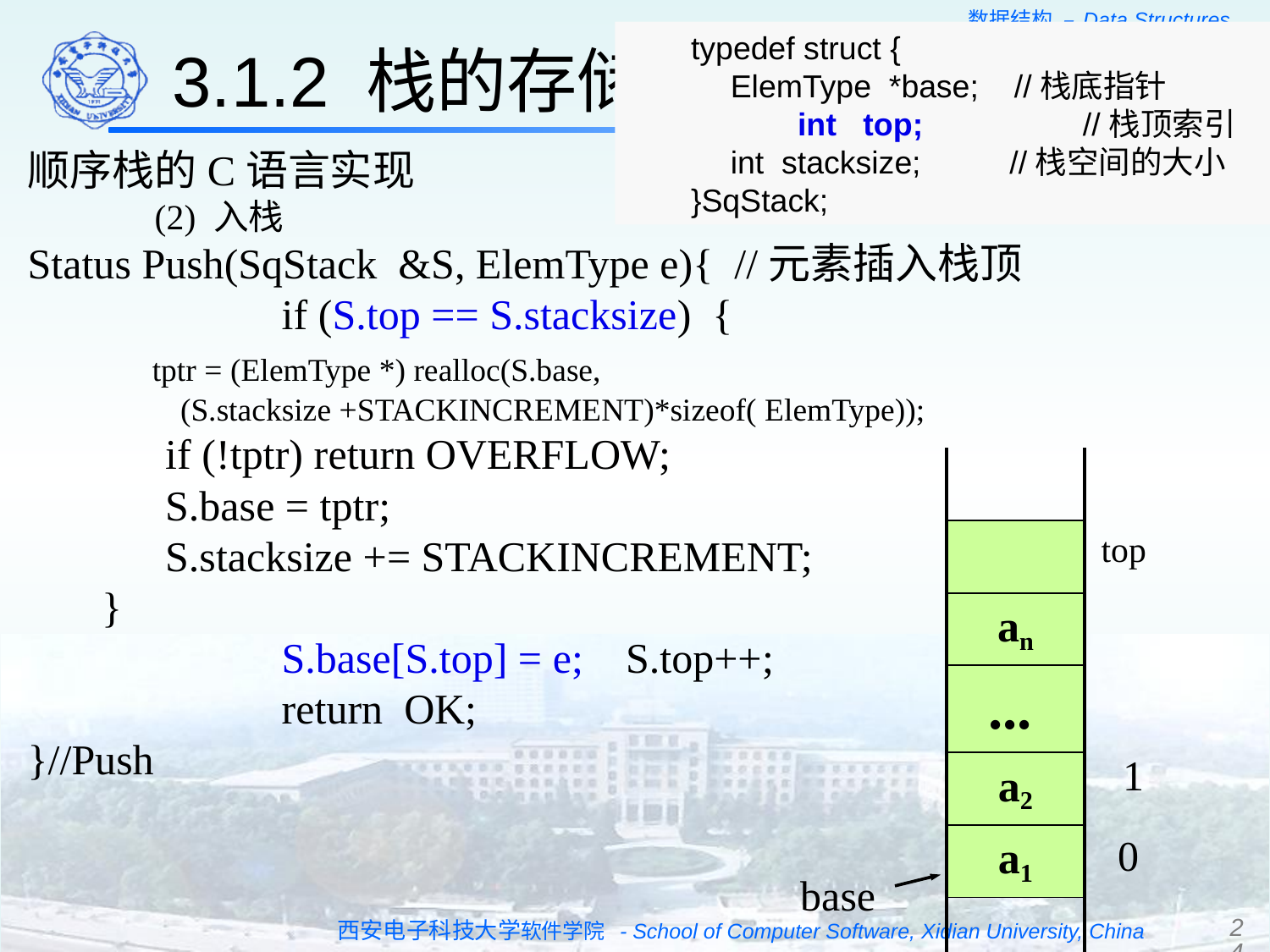

3.1.2 栈的存储结构和实现
typedef struct {
	ElemType  *base;    //栈底指针
            int   top;                  //栈顶索引
	int  stacksize;          //栈空间的大小
}SqStack;
顺序栈的C语言实现
	(2) 入栈
Status Push(SqStack  &S, ElemType e){  //元素插入栈顶
		if (S.top == S.stacksize)  {
            tptr = (ElemType *) realloc(S.base,
                   (S.stacksize +STACKINCREMENT)*sizeof( ElemType));
             if (!tptr) return OVERFLOW;
             S.base = tptr;
             S.stacksize += STACKINCREMENT;
       }
		S.base[S.top] = e;    S.top++;
		return  OK;
}//Push
|  |  |
| --- | --- |
|  |  |
|  | an |
|  | ... |
|  | a2 |
|  | a1 |
|  |  |
  top
1
0
base

24